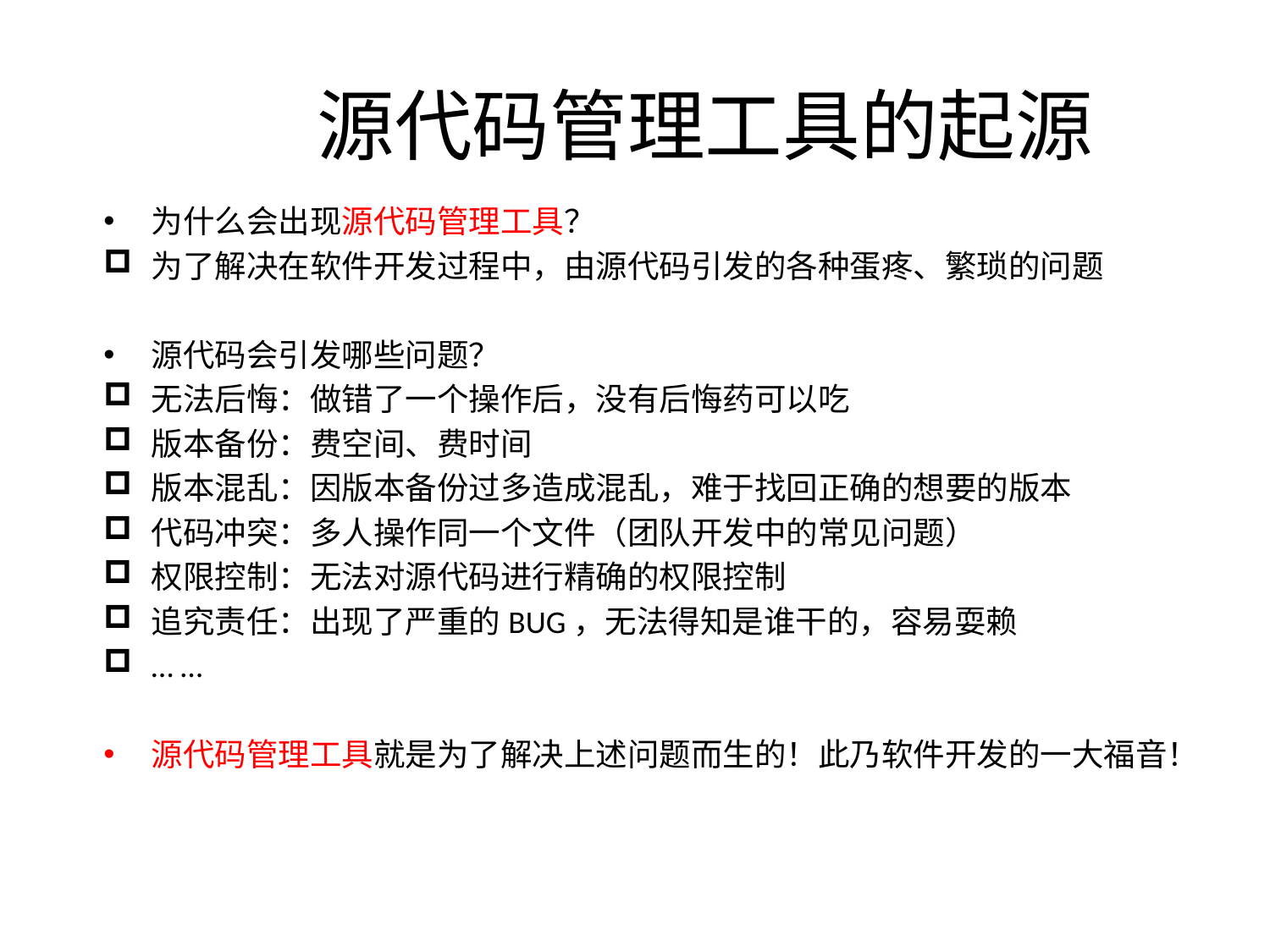

源代码管理工具的起源
为什么会出现源代码管理工具？
为了解决在软件开发过程中，由源代码引发的各种蛋疼、繁琐的问题

源代码会引发哪些问题？
无法后悔：做错了一个操作后，没有后悔药可以吃
版本备份：费空间、费时间
版本混乱：因版本备份过多造成混乱，难于找回正确的想要的版本
代码冲突：多人操作同一个文件（团队开发中的常见问题）
权限控制：无法对源代码进行精确的权限控制
追究责任：出现了严重的BUG，无法得知是谁干的，容易耍赖
… …

源代码管理工具就是为了解决上述问题而生的！此乃软件开发的一大福音！